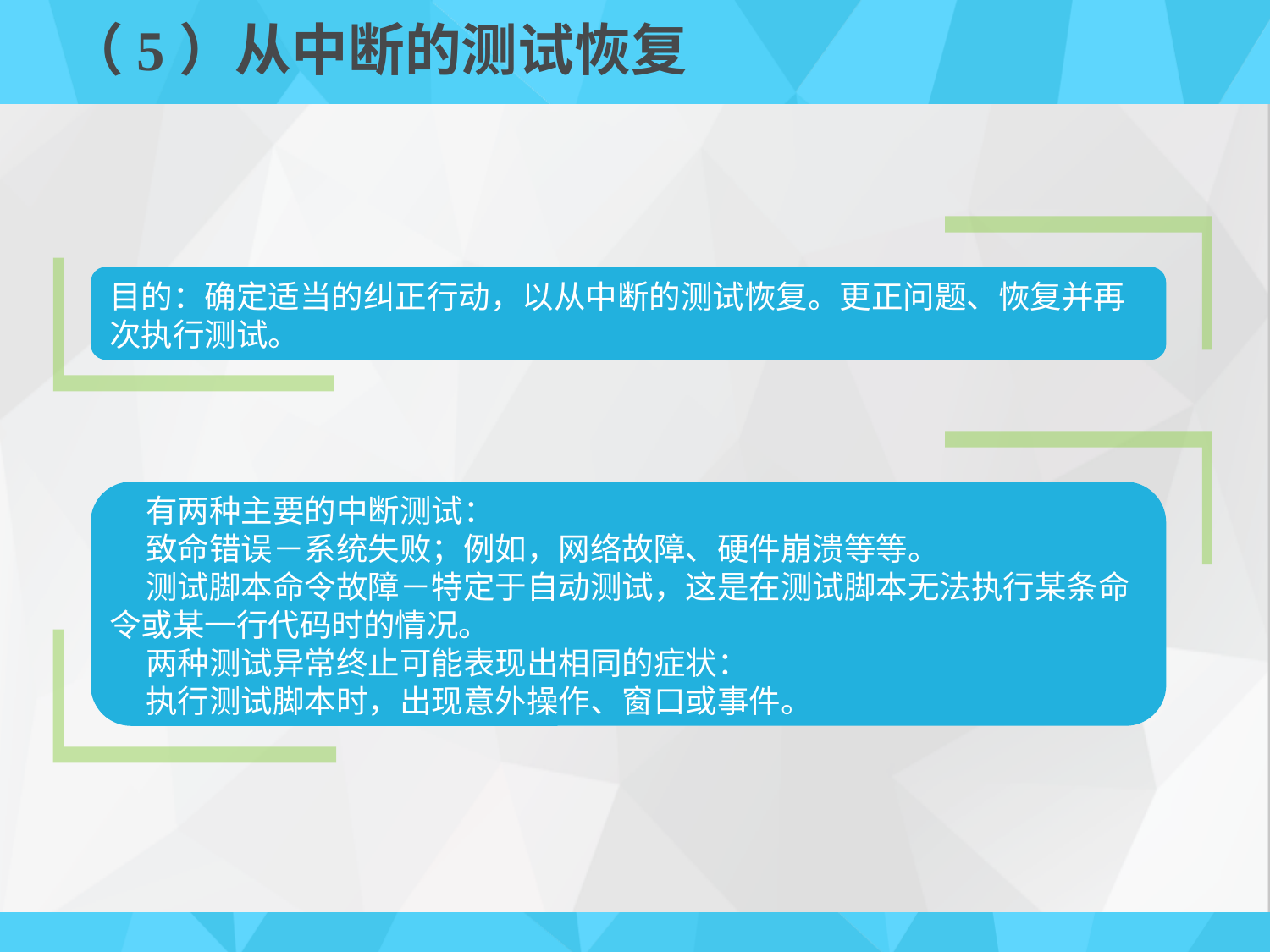

# （5）从中断的测试恢复

目的：确定适当的纠正行动，以从中断的测试恢复。更正问题、恢复并再次执行测试。

    有两种主要的中断测试：
    致命错误－系统失败；例如，网络故障、硬件崩溃等等。
    测试脚本命令故障－特定于自动测试，这是在测试脚本无法执行某条命令或某一行代码时的情况。
    两种测试异常终止可能表现出相同的症状：
    执行测试脚本时，出现意外操作、窗口或事件。